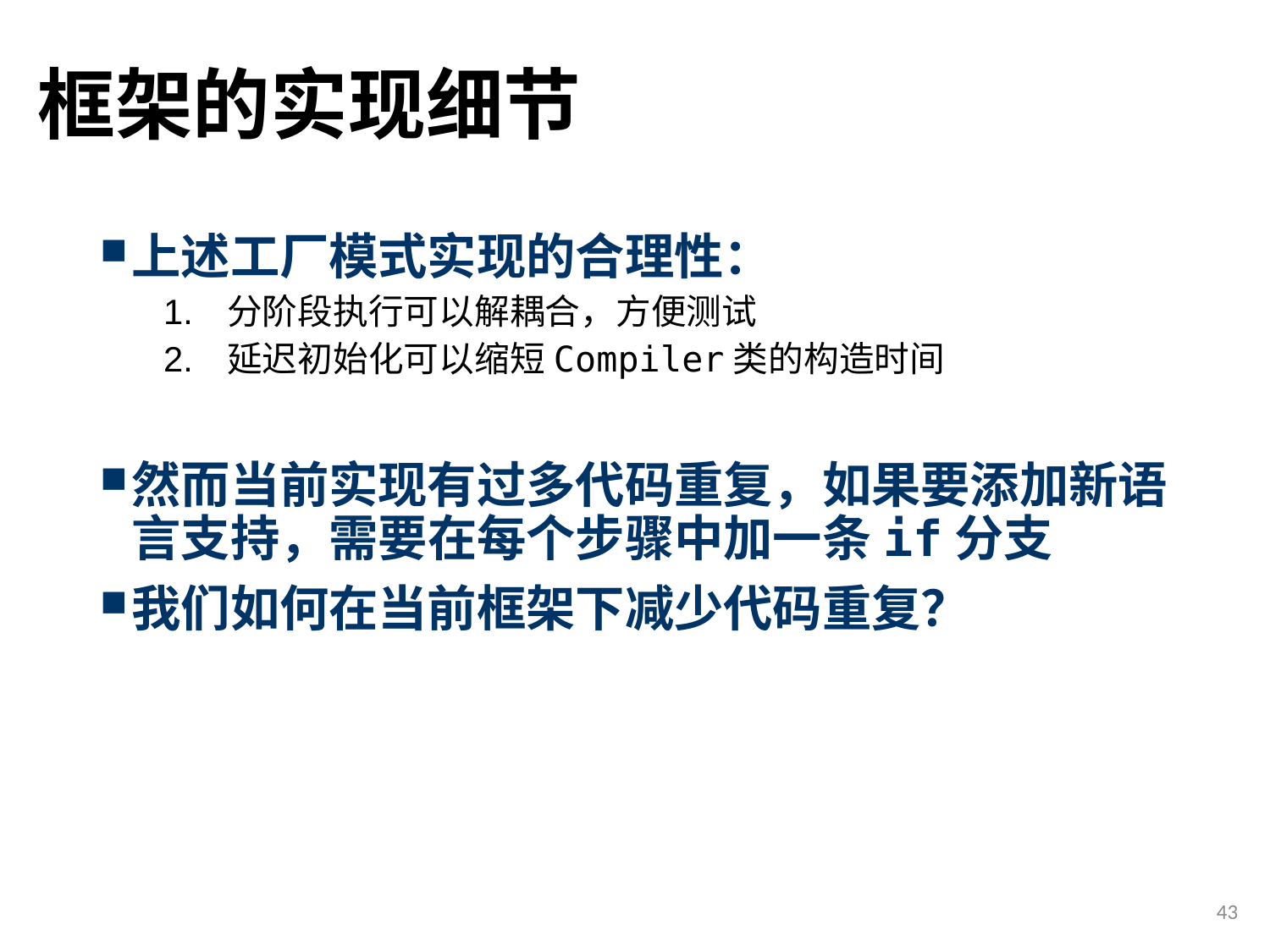

# 框架的实现细节
上述工厂模式实现的合理性：
分阶段执行可以解耦合，方便测试
延迟初始化可以缩短Compiler类的构造时间

然而当前实现有过多代码重复，如果要添加新语言支持，需要在每个步骤中加一条if分支
我们如何在当前框架下减少代码重复？
43